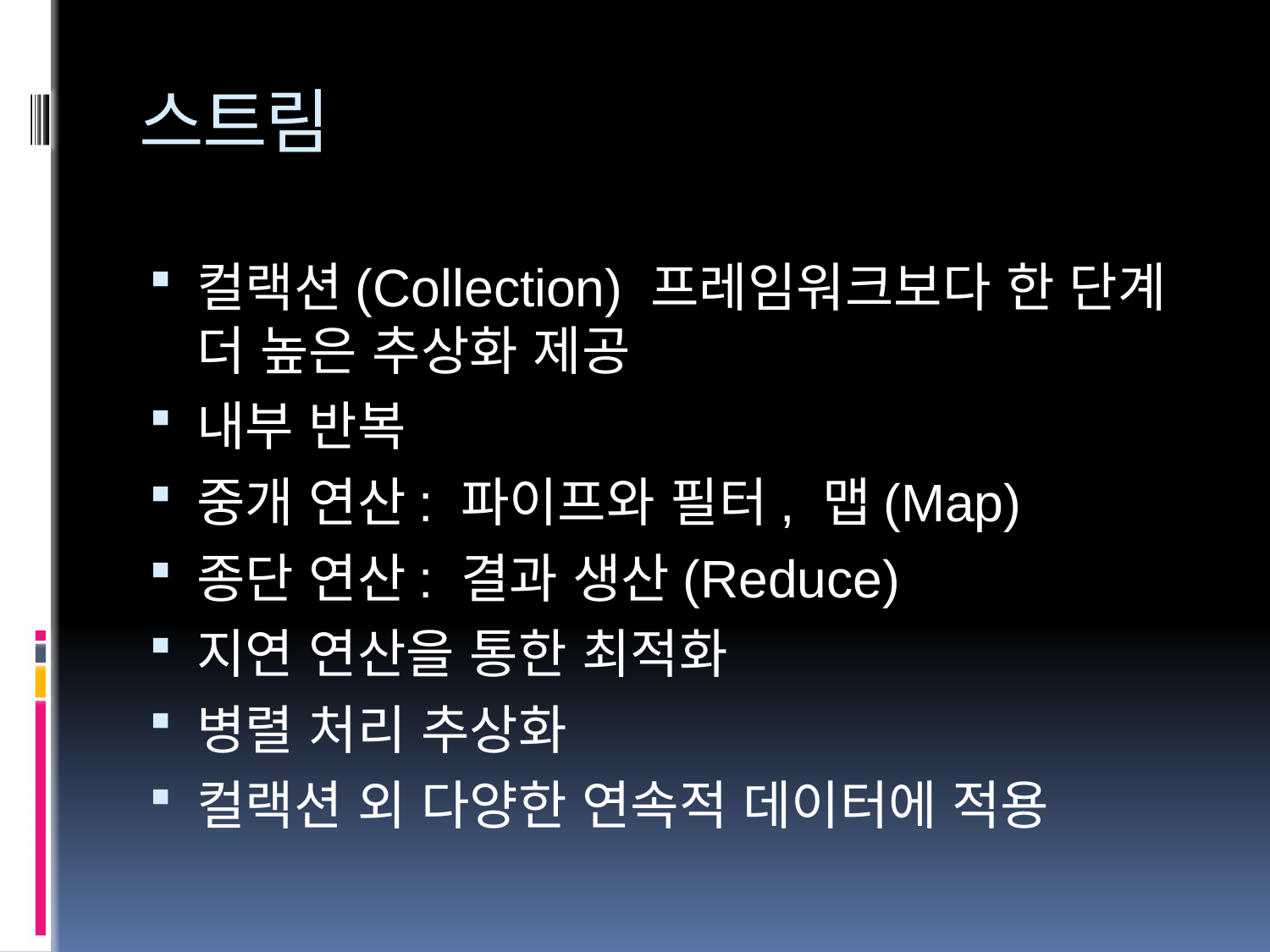

# 스트림
컬랙션(Collection) 프레임워크보다 한 단계 더 높은 추상화 제공
내부 반복
중개 연산: 파이프와 필터, 맵(Map)
종단 연산: 결과 생산(Reduce)
지연 연산을 통한 최적화
병렬 처리 추상화
컬랙션 외 다양한 연속적 데이터에 적용